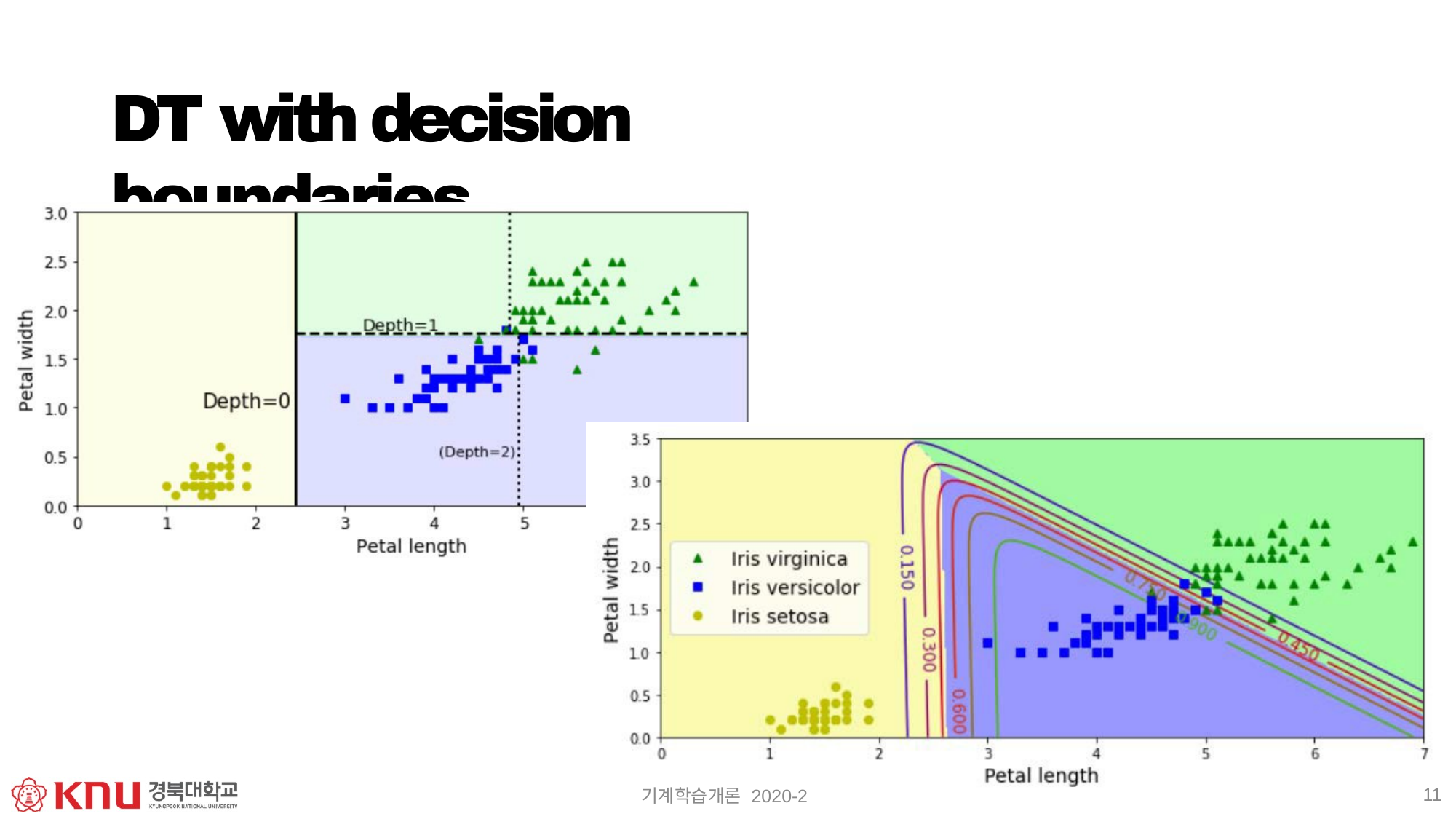

# DT with decision boundaries

11
기계학습개론 2020-2